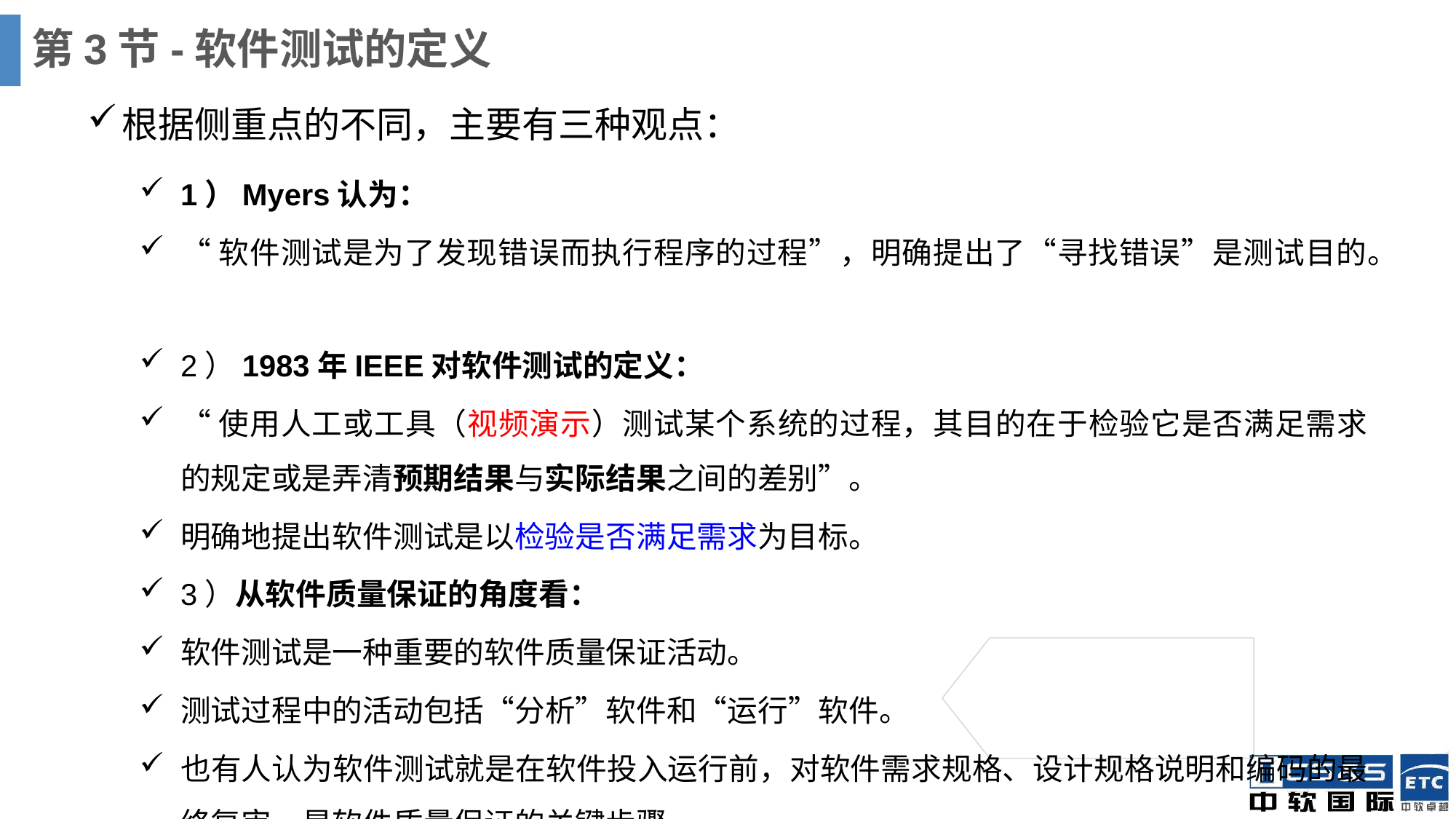

# 第3节-软件测试的定义
根据侧重点的不同，主要有三种观点：
1）Myers认为：
“软件测试是为了发现错误而执行程序的过程”，明确提出了“寻找错误”是测试目的。
2）1983年IEEE对软件测试的定义：
“使用人工或工具（视频演示）测试某个系统的过程，其目的在于检验它是否满足需求的规定或是弄清预期结果与实际结果之间的差别”。
明确地提出软件测试是以检验是否满足需求为目标。
3）从软件质量保证的角度看：
软件测试是一种重要的软件质量保证活动。
测试过程中的活动包括“分析”软件和“运行”软件。
也有人认为软件测试就是在软件投入运行前，对软件需求规格、设计规格说明和编码的最终复审，是软件质量保证的关键步骤。